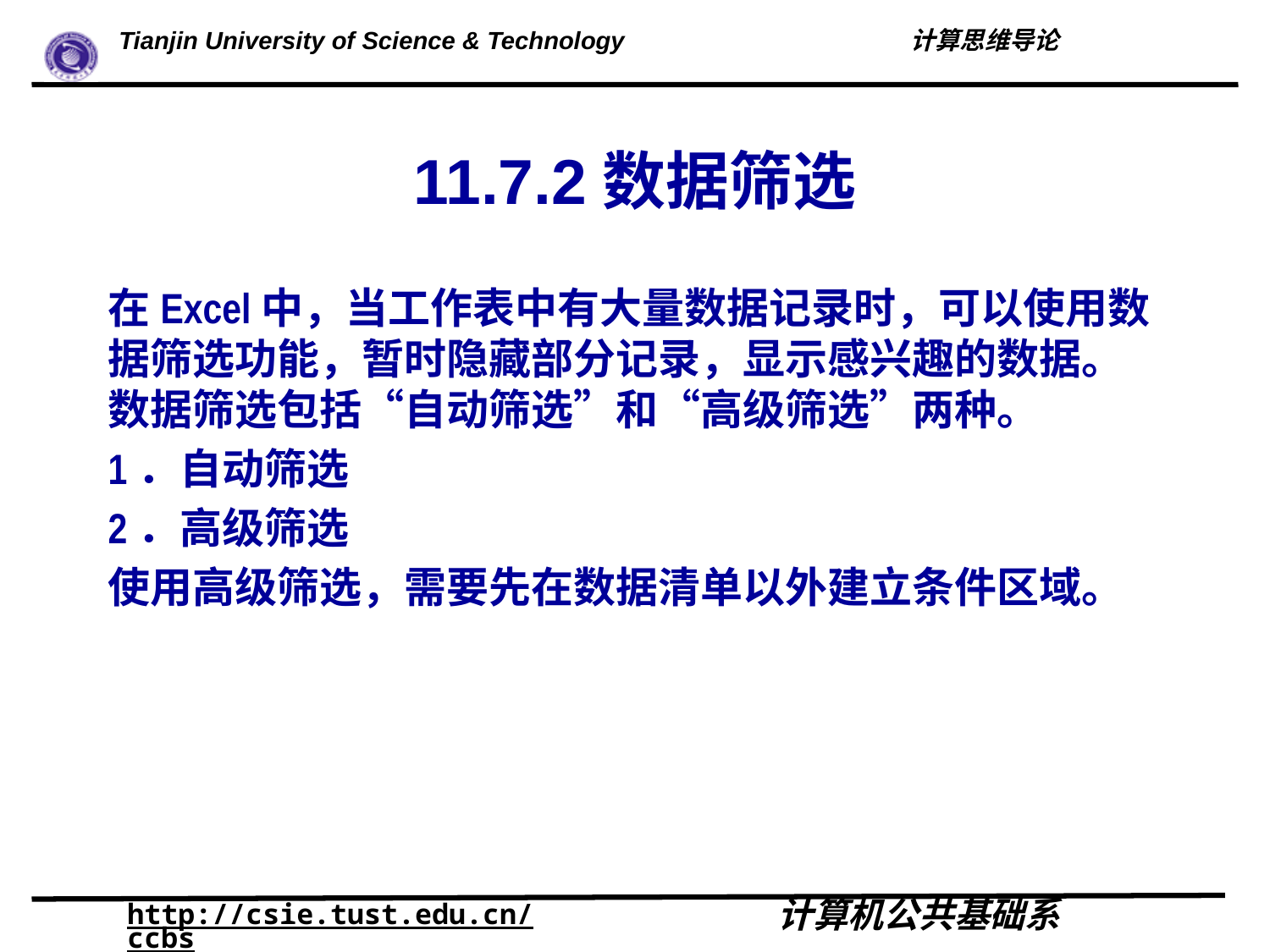

# 11.7.2数据筛选
在Excel中，当工作表中有大量数据记录时，可以使用数据筛选功能，暂时隐藏部分记录，显示感兴趣的数据。数据筛选包括“自动筛选”和“高级筛选”两种。
1．自动筛选
2．高级筛选
使用高级筛选，需要先在数据清单以外建立条件区域。